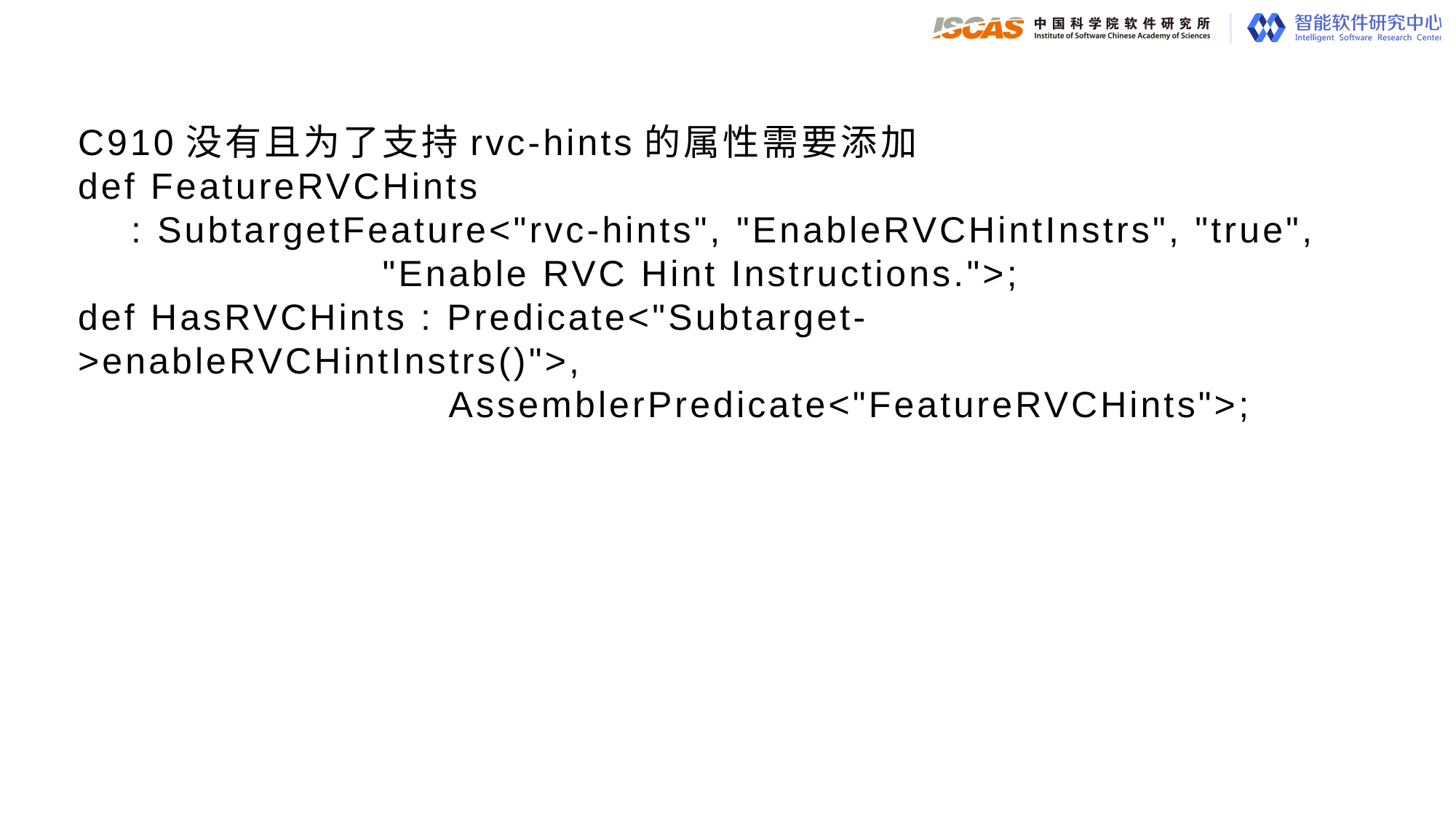

C910没有且为了支持rvc-hints的属性需要添加
def FeatureRVCHints
    : SubtargetFeature<"rvc-hints", "EnableRVCHintInstrs", "true",
                       "Enable RVC Hint Instructions.">;
def HasRVCHints : Predicate<"Subtarget->enableRVCHintInstrs()">,
                            AssemblerPredicate<"FeatureRVCHints">;